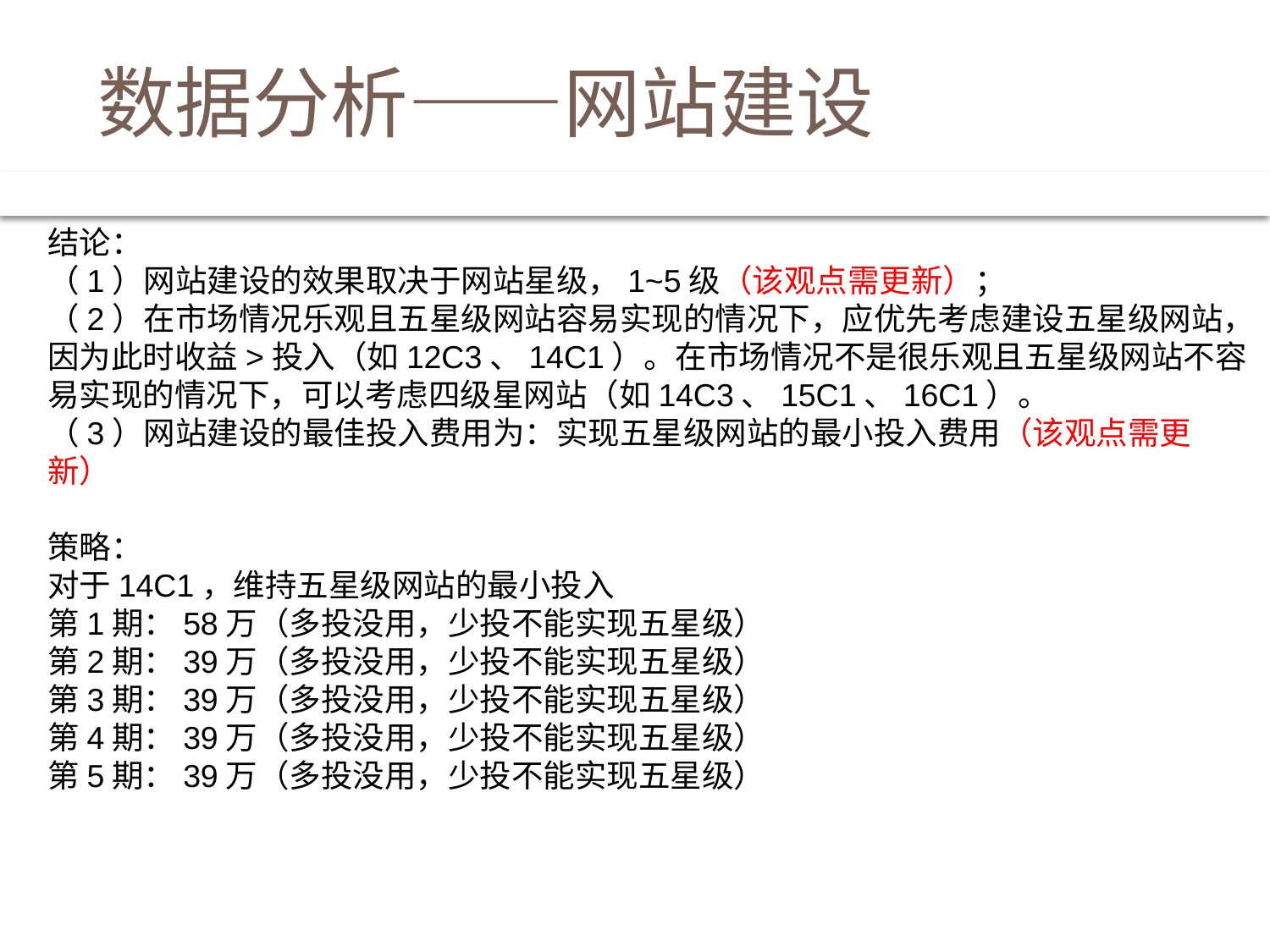

# 数据分析——网站建设
结论：
（1）网站建设的效果取决于网站星级，1~5级（该观点需更新）；
（2）在市场情况乐观且五星级网站容易实现的情况下，应优先考虑建设五星级网站，因为此时收益>投入（如12C3、14C1）。在市场情况不是很乐观且五星级网站不容易实现的情况下，可以考虑四级星网站（如14C3、15C1、16C1）。
（3）网站建设的最佳投入费用为：实现五星级网站的最小投入费用（该观点需更新）

策略：
对于14C1，维持五星级网站的最小投入
第1期：58万（多投没用，少投不能实现五星级）
第2期：39万（多投没用，少投不能实现五星级）
第3期：39万（多投没用，少投不能实现五星级）
第4期：39万（多投没用，少投不能实现五星级）
第5期：39万（多投没用，少投不能实现五星级）